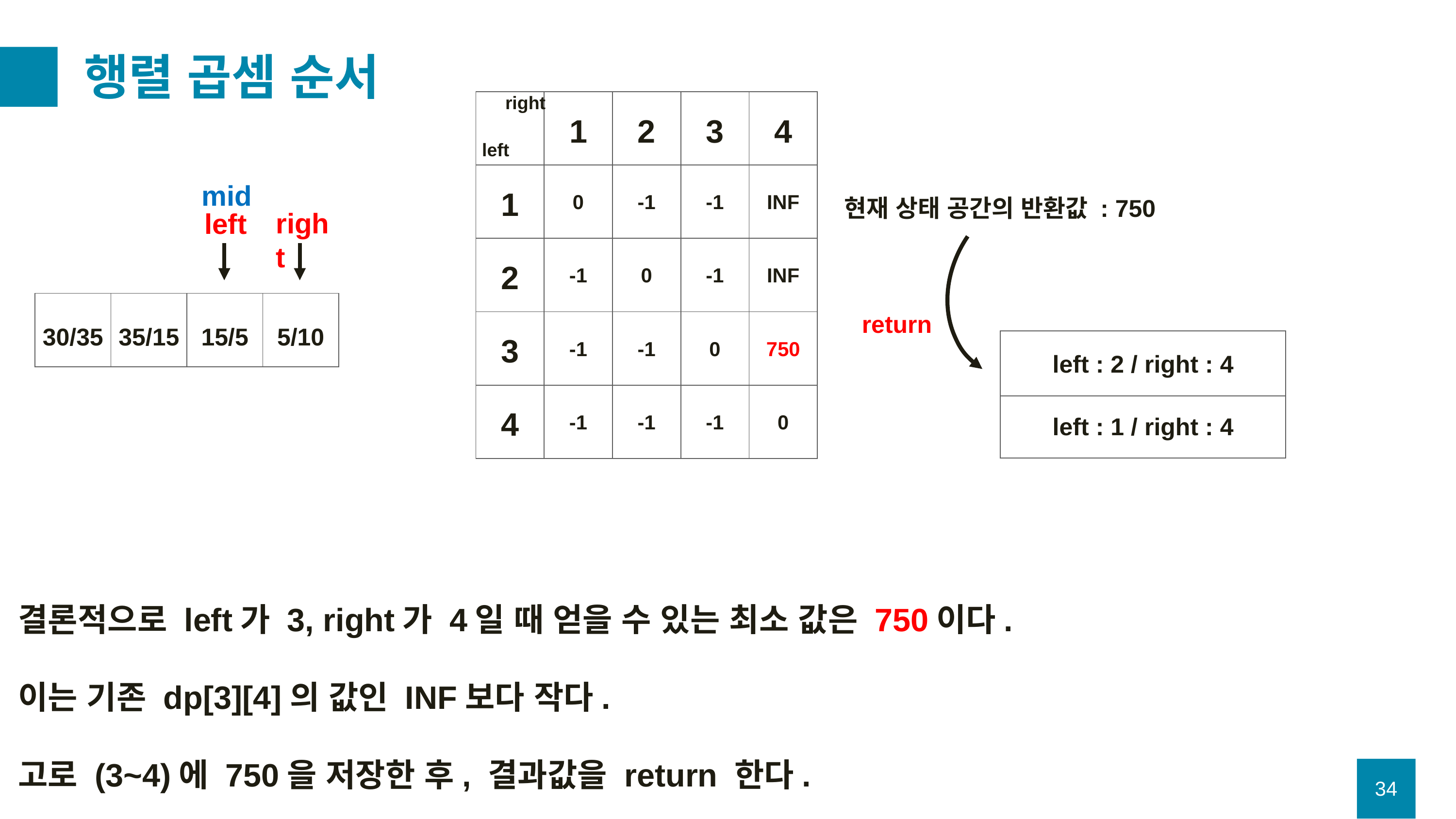

# 행렬 곱셈 순서
right
|  | 1 | 2 | 3 | 4 |
| --- | --- | --- | --- | --- |
| 1 | 0 | -1 | -1 | INF |
| 2 | -1 | 0 | -1 | INF |
| 3 | -1 | -1 | 0 | 750 |
| 4 | -1 | -1 | -1 | 0 |
left
mid

현재 상태 공간의 반환값 : 750
right
left
| 30/35 | 35/15 | 15/5 | 5/10 |
| --- | --- | --- | --- |
return
left : 2 / right : 4
left : 1 / right : 4
결론적으로 left가 3, right가 4일 때 얻을 수 있는 최소 값은 750이다.

이는 기존 dp[3][4]의 값인 INF보다 작다.

고로 (3~4)에 750을 저장한 후, 결과값을 return 한다.
34